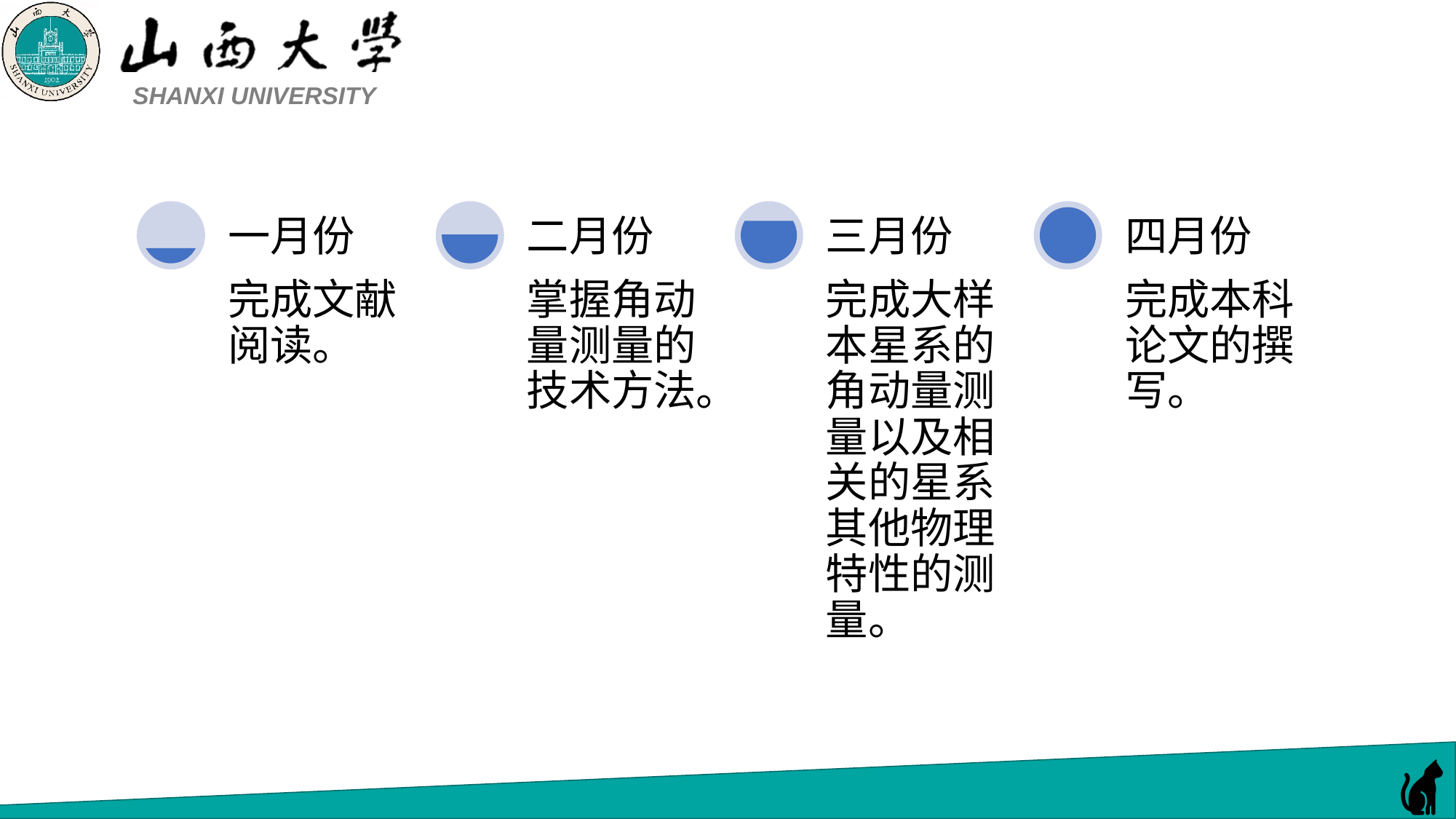

完成文献阅读。
一月份
掌握角动量测量的技术方法。
二月份
完成大样本星系的角动量测量以及相关的星系其他物理特性的测量。
三月份
完成本科论文的撰写。
四月份